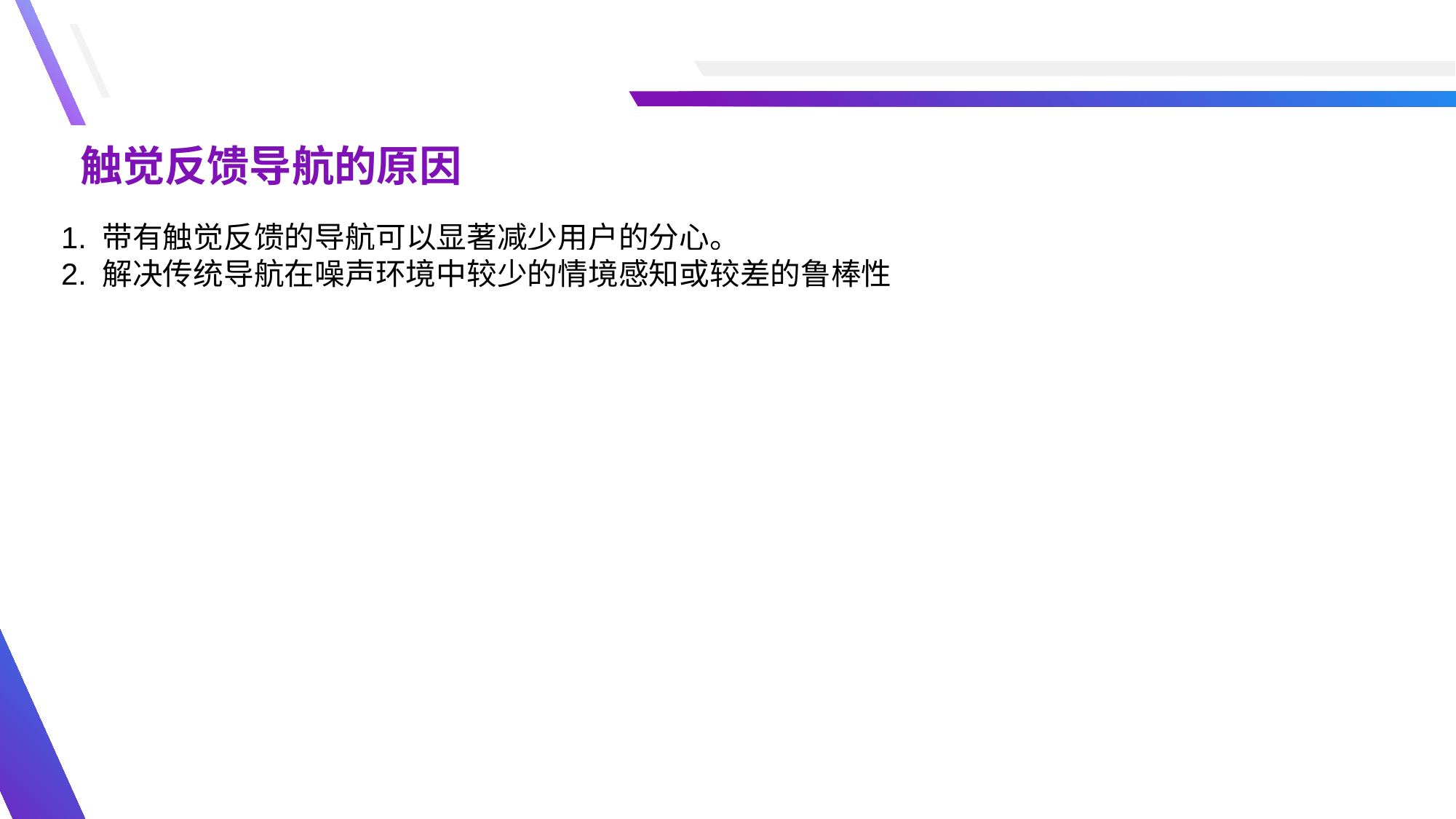

触觉反馈导航的原因
1. 带有触觉反馈的导航可以显著减少用户的分心。
2. 解决传统导航在噪声环境中较少的情境感知或较差的鲁棒性